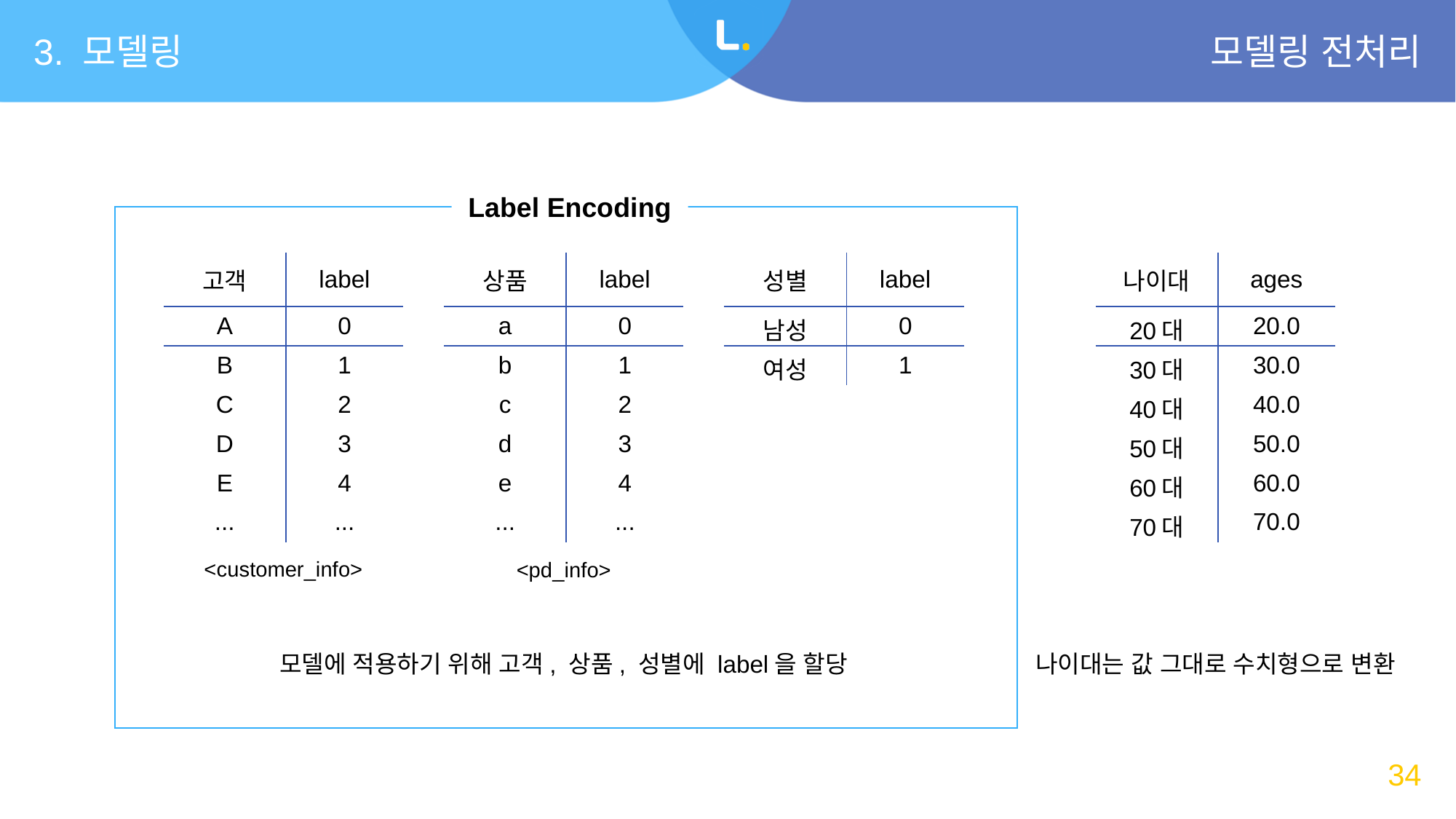

모델링 전처리
3. 모델링
Label Encoding

| 고객 | label |
| --- | --- |
| A | 0 |
| B | 1 |
| C | 2 |
| D | 3 |
| E | 4 |
| ... | ... |
| 상품 | label |
| --- | --- |
| a | 0 |
| b | 1 |
| c | 2 |
| d | 3 |
| e | 4 |
| ... | ... |
| 성별 | label |
| --- | --- |
| 남성 | 0 |
| 여성 | 1 |
| 나이대 | ages |
| --- | --- |
| 20대 | 20.0 |
| 30대 | 30.0 |
| 40대 | 40.0 |
| 50대 | 50.0 |
| 60대 | 60.0 |
| 70대 | 70.0 |
<customer_info>
<pd_info>
모델에 적용하기 위해 고객, 상품, 성별에 label을 할당
나이대는 값 그대로 수치형으로 변환
34